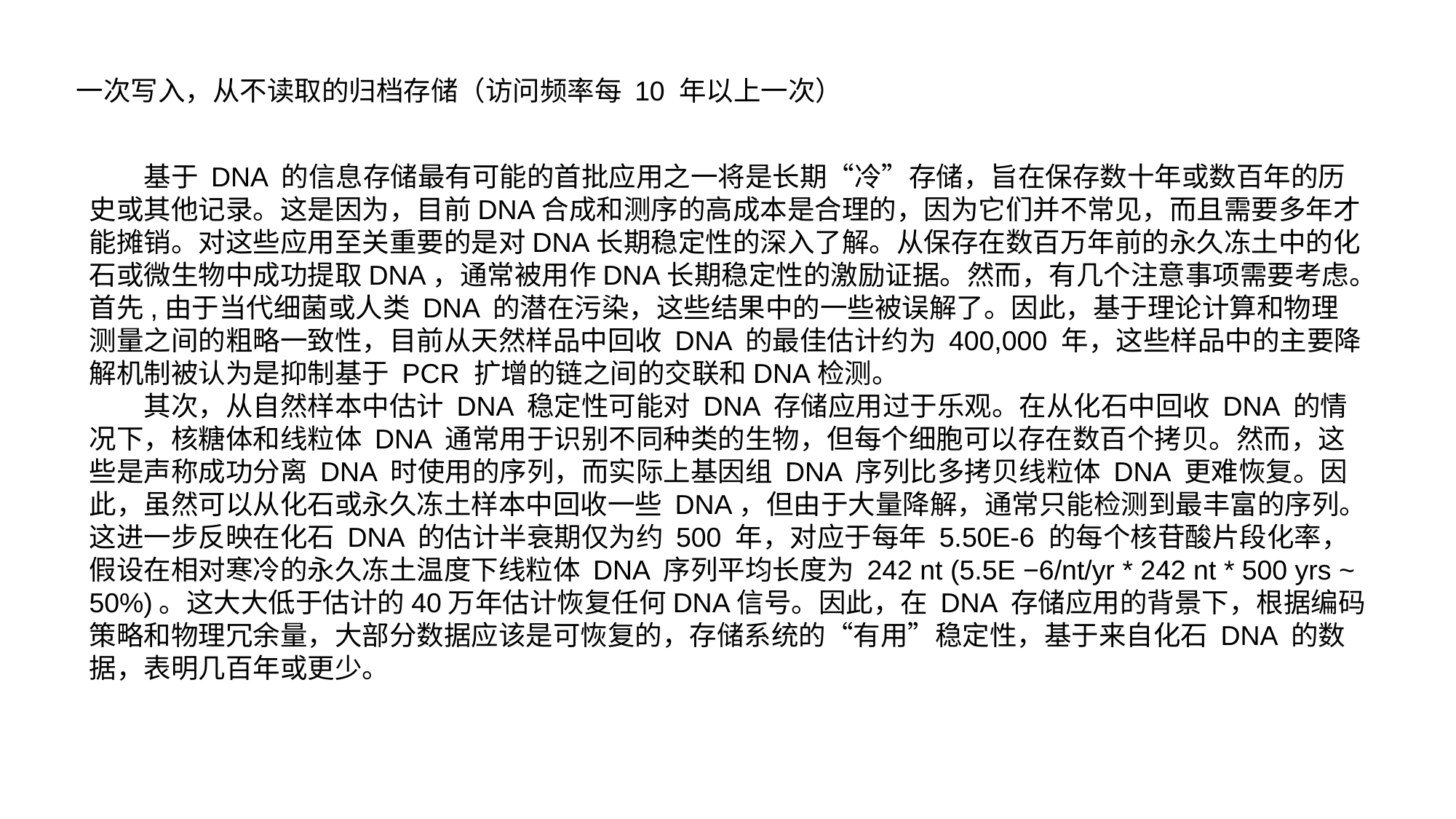

一次写入，从不读取的归档存储（访问频率每 10 年以上一次）
基于 DNA 的信息存储最有可能的首批应用之一将是长期“冷”存储，旨在保存数十年或数百年的历史或其他记录。这是因为，目前DNA合成和测序的高成本是合理的，因为它们并不常见，而且需要多年才能摊销。对这些应用至关重要的是对DNA长期稳定性的深入了解。从保存在数百万年前的永久冻土中的化石或微生物中成功提取DNA，通常被用作DNA长期稳定性的激励证据。然而，有几个注意事项需要考虑。首先,由于当代细菌或人类 DNA 的潜在污染，这些结果中的一些被误解了。因此，基于理论计算和物理测量之间的粗略一致性，目前从天然样品中回收 DNA 的最佳估计约为 400,000 年，这些样品中的主要降解机制被认为是抑制基于 PCR 扩增的链之间的交联和DNA检测。
其次，从自然样本中估计 DNA 稳定性可能对 DNA 存储应用过于乐观。在从化石中回收 DNA 的情况下，核糖体和线粒体 DNA 通常用于识别不同种类的生物，但每个细胞可以存在数百个拷贝。然而，这些是声称成功分离 DNA 时使用的序列，而实际上基因组 DNA 序列比多拷贝线粒体 DNA 更难恢复。因此，虽然可以从化石或永久冻土样本中回收一些 DNA，但由于大量降解，通常只能检测到最丰富的序列。这进一步反映在化石 DNA 的估计半衰期仅为约 500 年，对应于每年 5.50E-6 的每个核苷酸片段化率，假设在相对寒冷的永久冻土温度下线粒体 DNA 序列平均长度为 242 nt (5.5E −6/nt/yr * 242 nt * 500 yrs ~ 50%)。这大大低于估计的40万年估计恢复任何DNA信号。因此，在 DNA 存储应用的背景下，根据编码策略和物理冗余量，大部分数据应该是可恢复的，存储系统的“有用”稳定性，基于来自化石 DNA 的数据，表明几百年或更少。